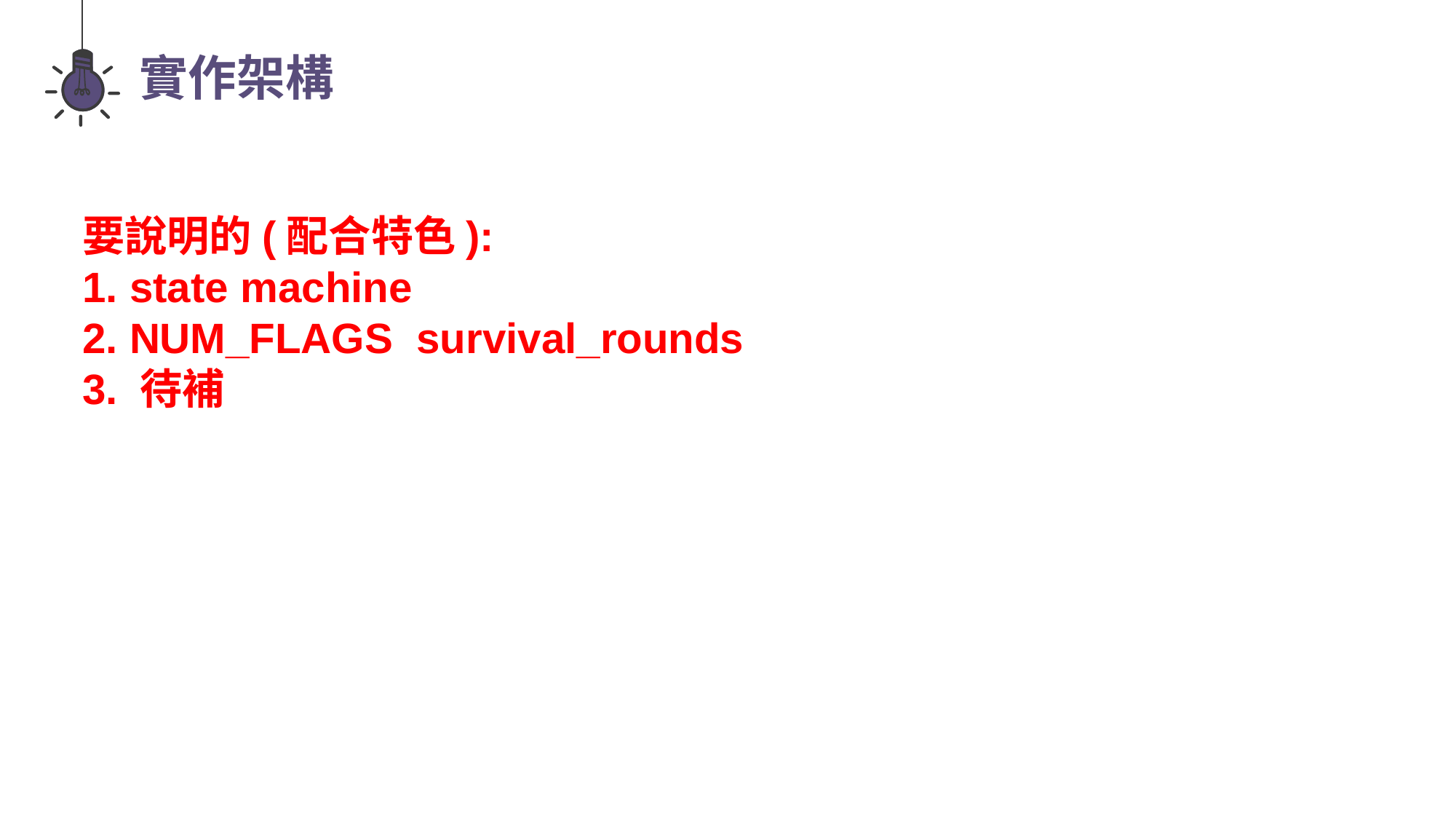

實作架構
要說明的(配合特色):
1. state machine
2. NUM_FLAGS  survival_rounds
3. 待補